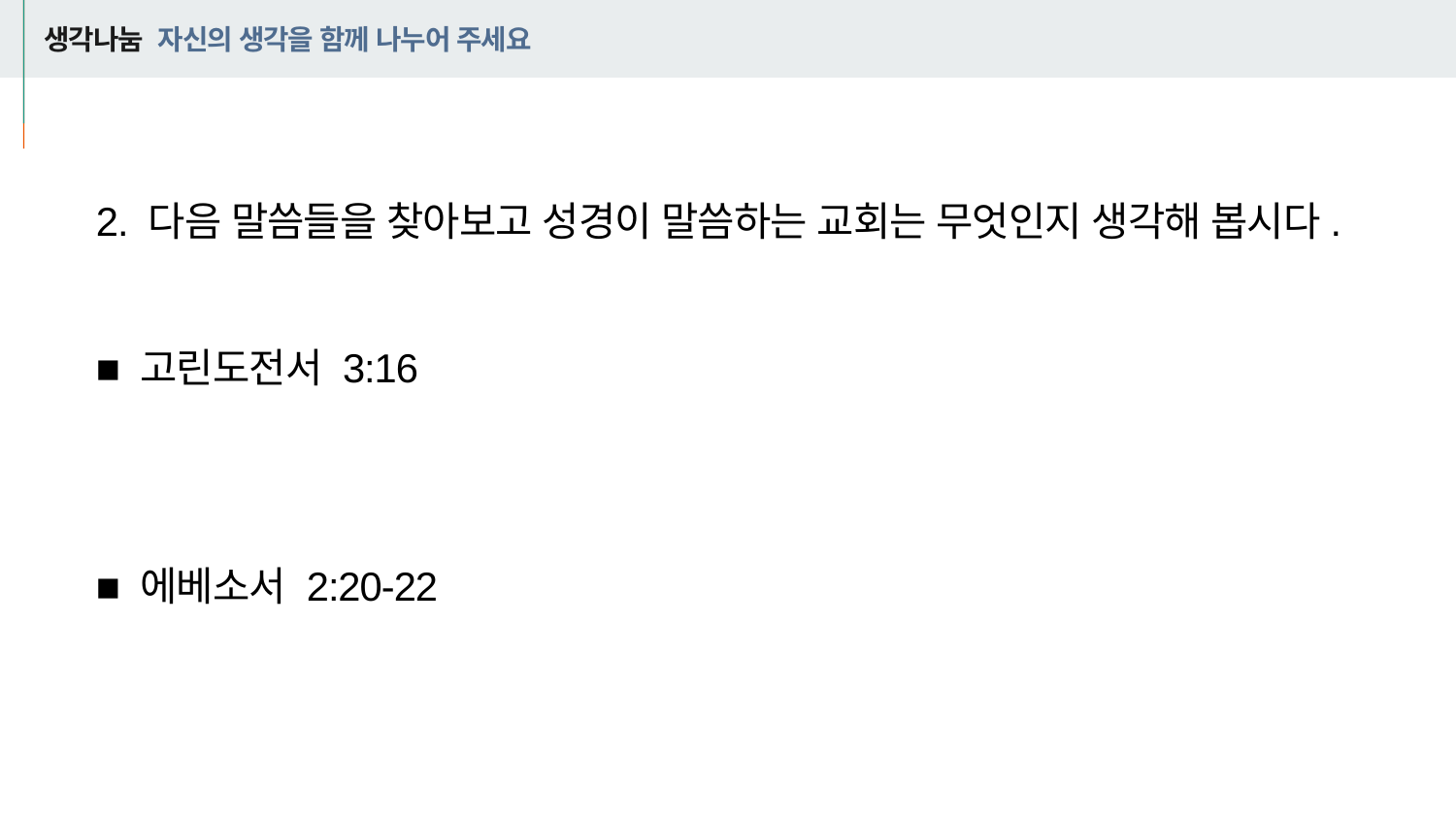

# 생각나눔  자신의 생각을 함께 나누어 주세요
2. 다음 말씀들을 찾아보고 성경이 말씀하는 교회는 무엇인지 생각해 봅시다.

■ 고린도전서 3:16

■ 에베소서 2:20-22